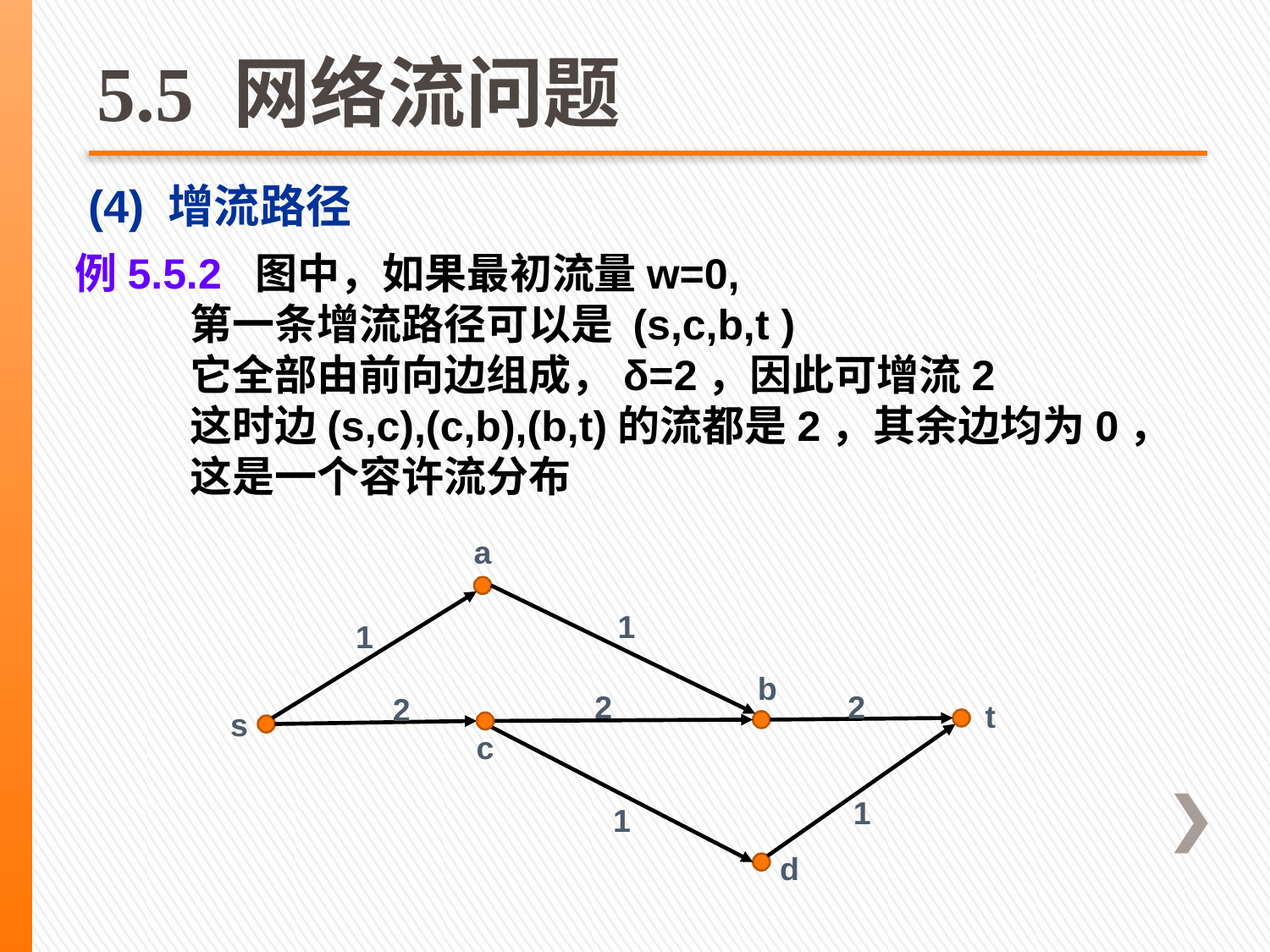

# 5.5 网络流问题
(4) 增流路径
例5.5.2  图中，如果最初流量w=0,
           第一条增流路径可以是 (s,c,b,t )
           它全部由前向边组成，δ=2，因此可增流2
           这时边(s,c),(c,b),(b,t)的流都是2，其余边均为0，
           这是一个容许流分布
a

1
1
b
2
2
2
t
s

c
1
1
d